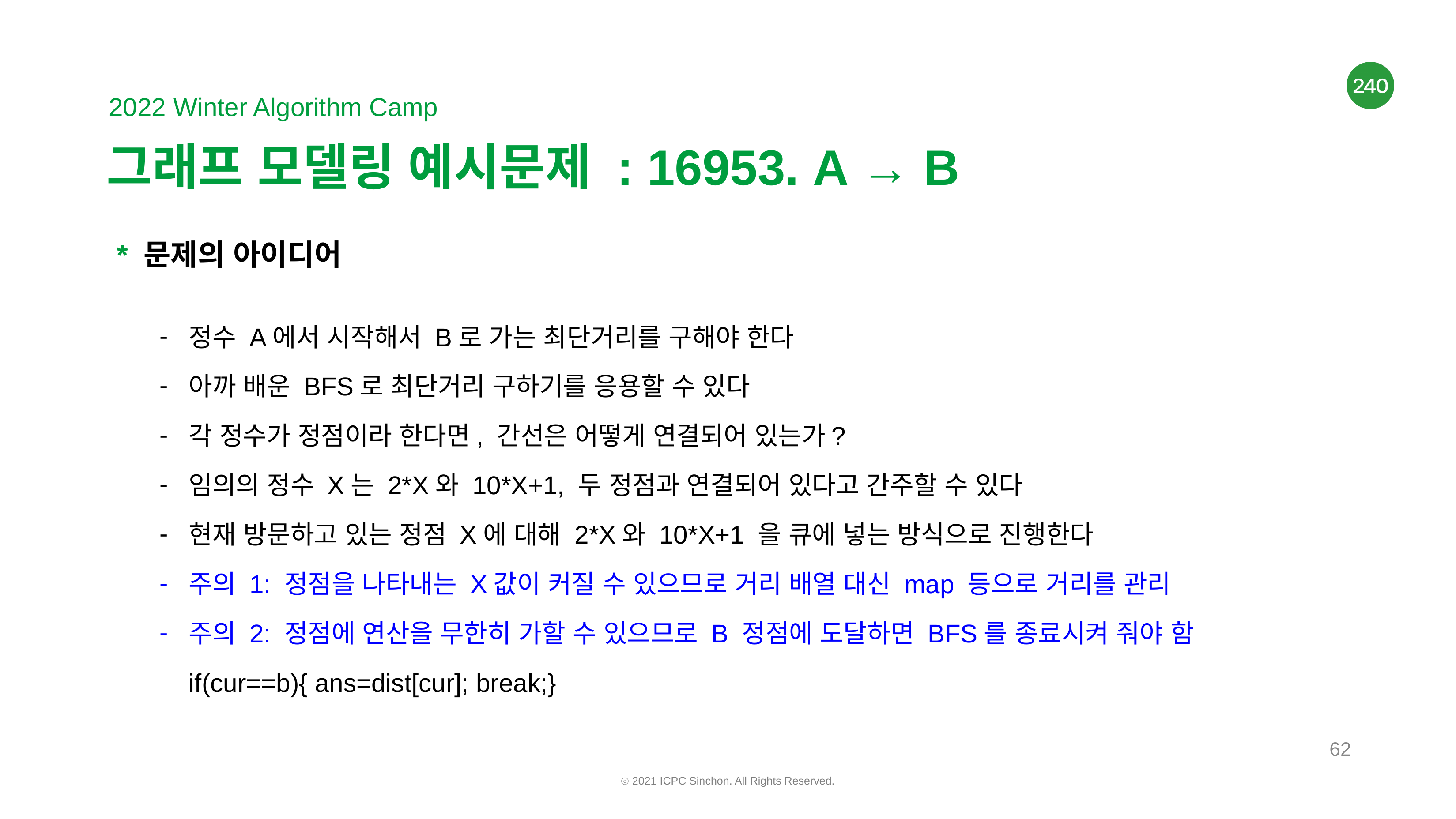

# 그래프 모델링 예시문제 : 16953. A → B
* 문제의 아이디어
정수 A에서 시작해서 B로 가는 최단거리를 구해야 한다
아까 배운 BFS로 최단거리 구하기를 응용할 수 있다
각 정수가 정점이라 한다면, 간선은 어떻게 연결되어 있는가?
임의의 정수 X는 2*X와 10*X+1, 두 정점과 연결되어 있다고 간주할 수 있다
현재 방문하고 있는 정점 X에 대해 2*X와 10*X+1 을 큐에 넣는 방식으로 진행한다
주의 1: 정점을 나타내는 X값이 커질 수 있으므로 거리 배열 대신 map 등으로 거리를 관리
주의 2: 정점에 연산을 무한히 가할 수 있으므로 B 정점에 도달하면 BFS를 종료시켜 줘야 함
if(cur==b){ ans=dist[cur]; break;}
62
ⓒ 2021 ICPC Sinchon. All Rights Reserved.